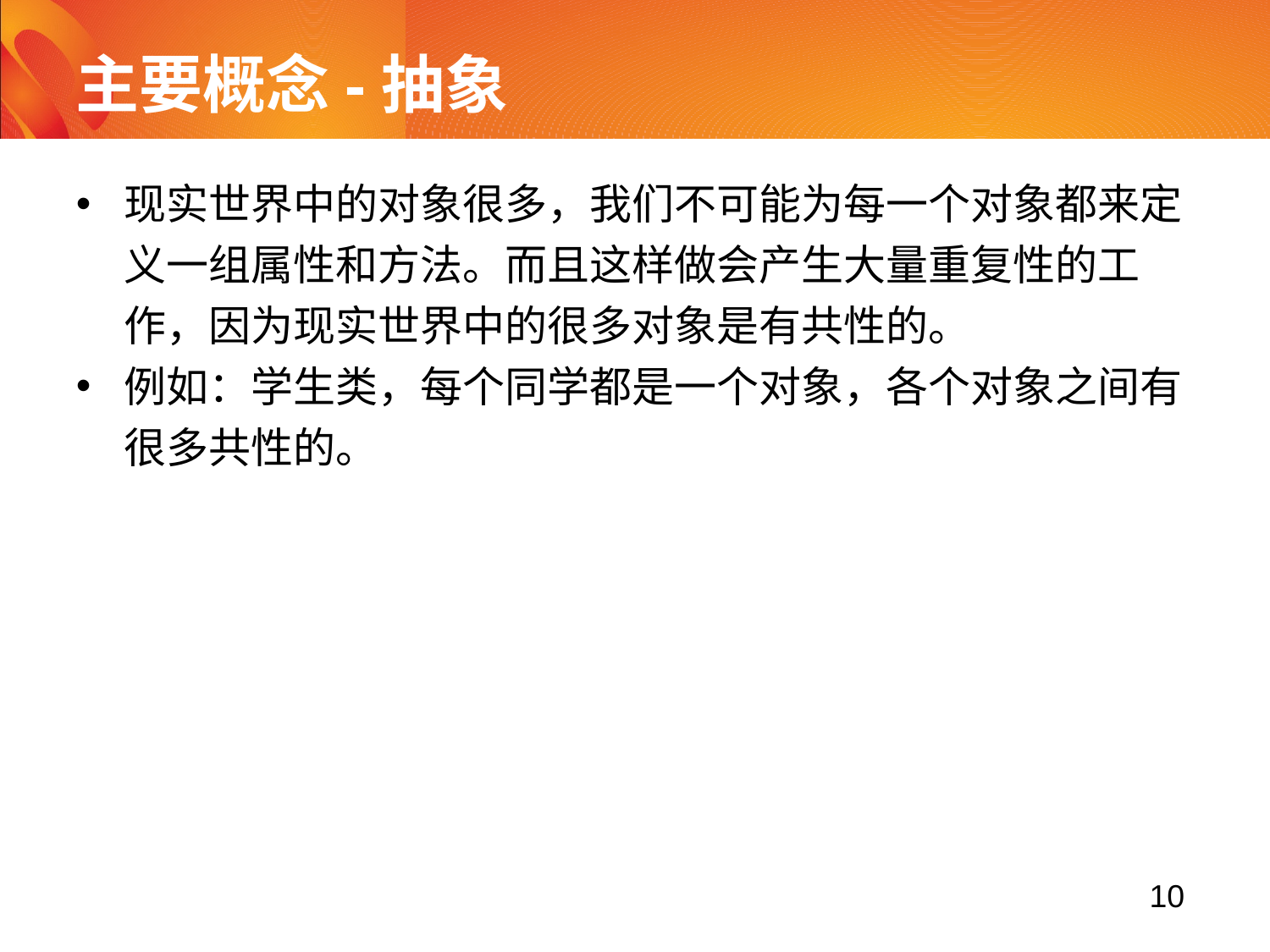

# 主要概念-抽象
现实世界中的对象很多，我们不可能为每一个对象都来定义一组属性和方法。而且这样做会产生大量重复性的工作，因为现实世界中的很多对象是有共性的。
例如：学生类，每个同学都是一个对象，各个对象之间有很多共性的。